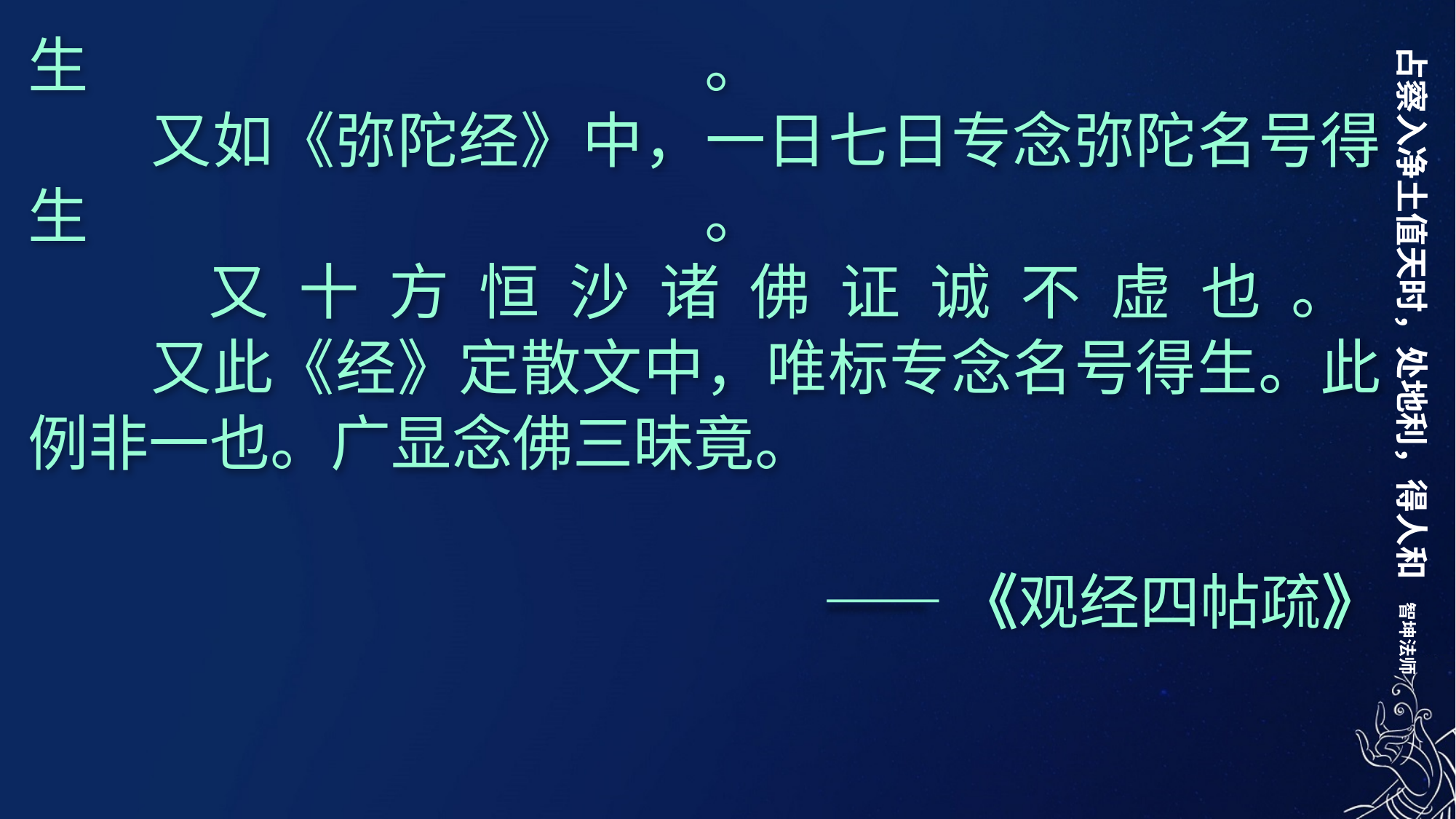

生。
　　又如《弥陀经》中，一日七日专念弥陀名号得生。
　　又十方恒沙诸佛证诚不虚也。
　　又此《经》定散文中，唯标专念名号得生。此例非一也。广显念佛三昧竟。
——《观经四帖疏》